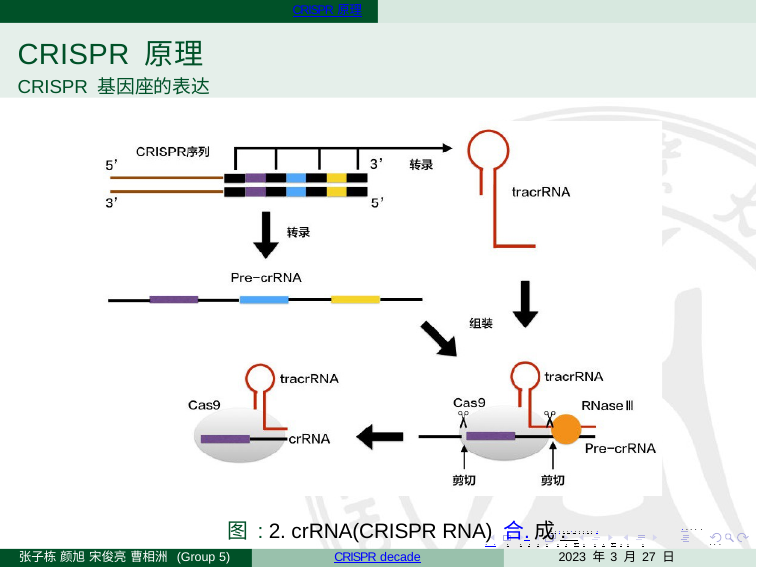

CRISPR 原理
CRISPR 原理
CRISPR 基因座的表达

图 : 2. crRNA(CRISPR RNA) 合. 成. . . . . . . . . . . . . .
. . . . .

.   .     .     .   .   .   .    .   .   .   .    .   .   .   . .     .	. . .
2023 年 3 月 27 日	7 / 22

张子栋 颜旭 宋俊亮 曹相洲 (Group 5)
CRISPR decade